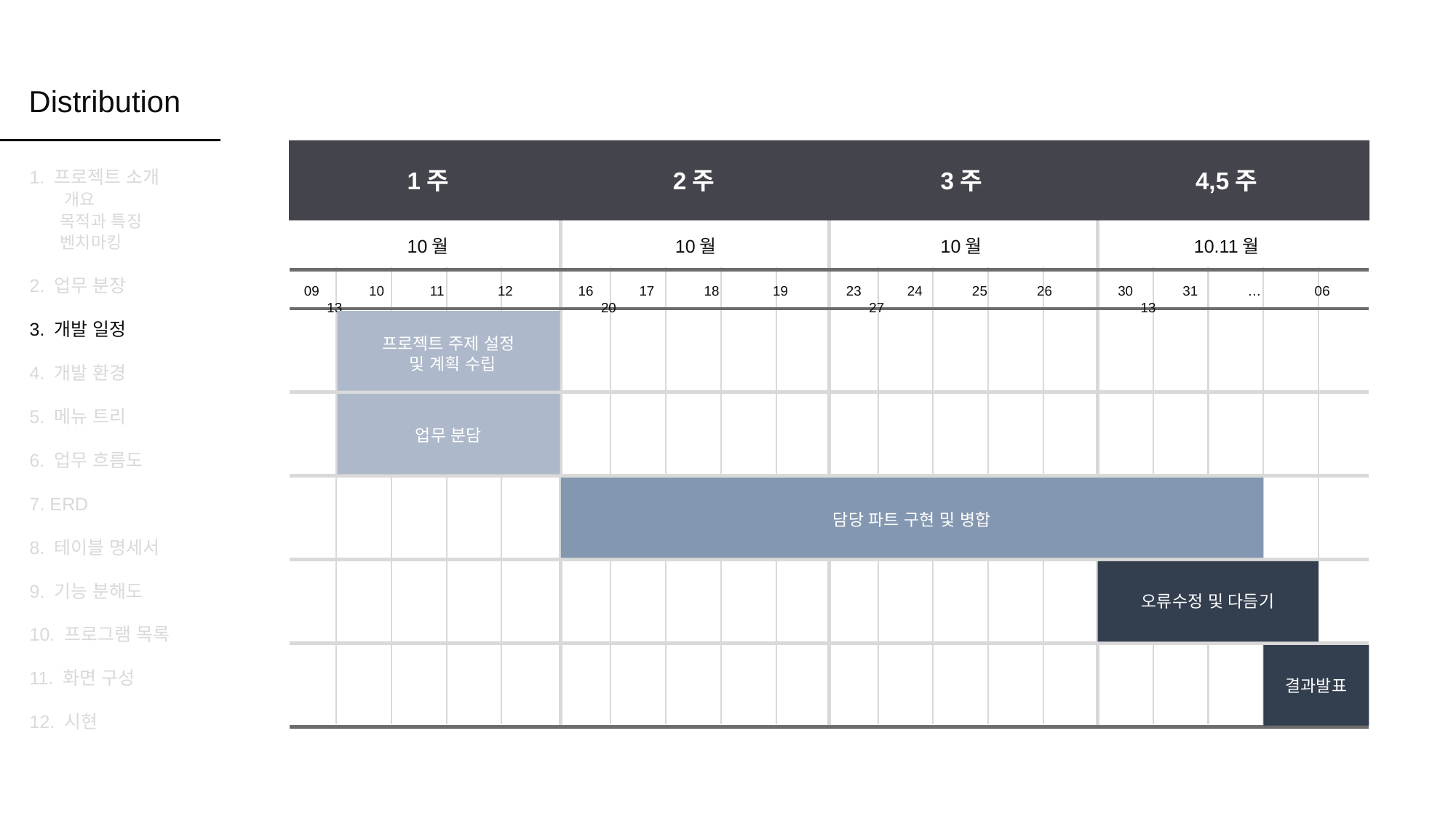

Distribution

1주
2주
3주
4,5주
10월
10월
10월
10.11월
09             10            11              12             13
16            17             18              19            20
23            24             25             26              27
30             31             …              06             13

프로젝트 주제 설정
 및 계획 수립

업무 분담

담당 파트 구현 및 병합

오류수정 및 다듬기

결과발표
1. 프로젝트 소개
      개요
      목적과 특징
      벤치마킹
2. 업무 분장
3. 개발 일정
4. 개발 환경
5. 메뉴 트리
6. 업무 흐름도
7. ERD
8. 테이블 명세서
9. 기능 분해도
10. 프로그램 목록
11. 화면 구성
12. 시현